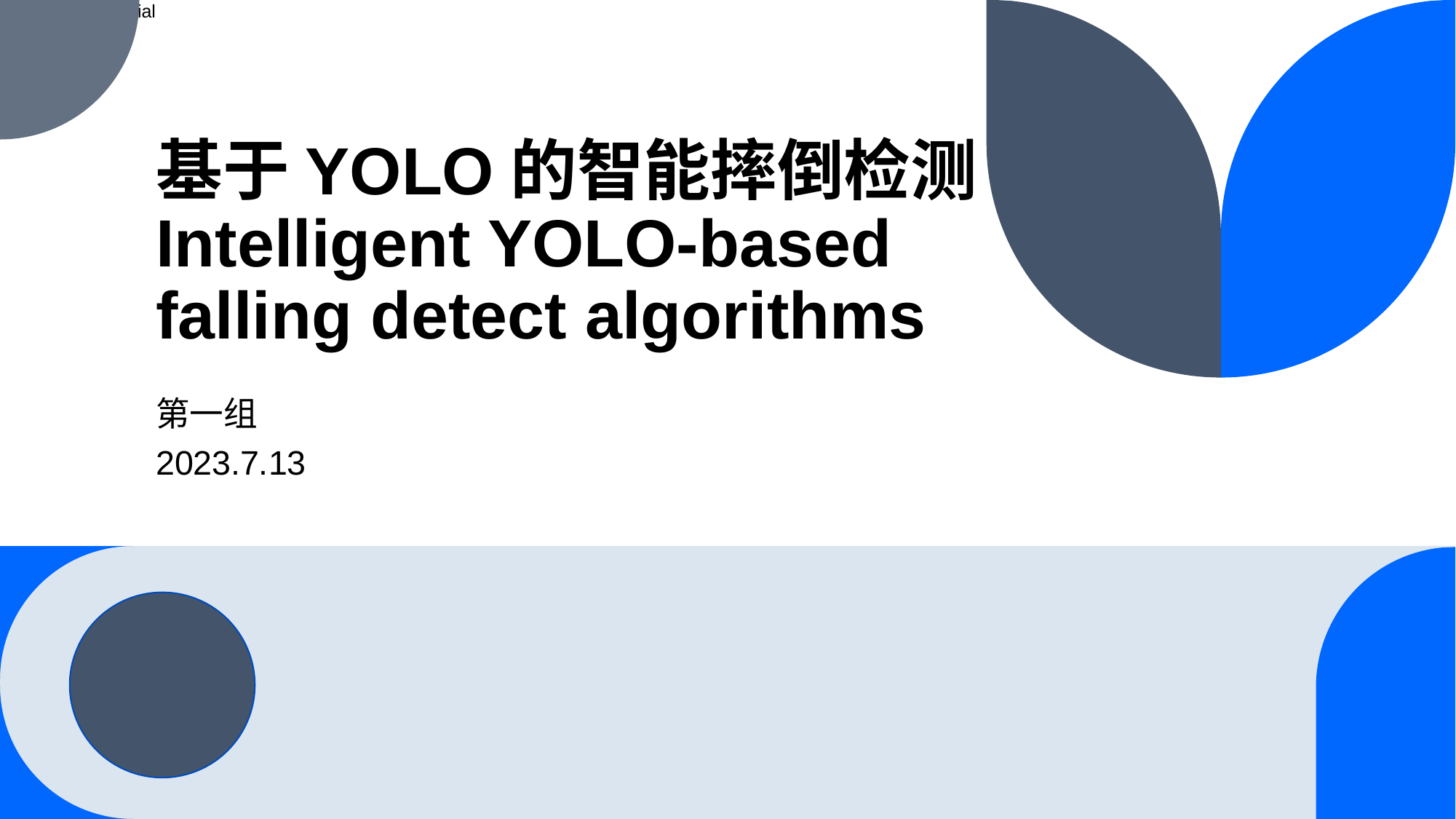

# 基于YOLO的智能摔倒检测 Intelligent YOLO-based falling detect algorithms
第一组
2023.7.13